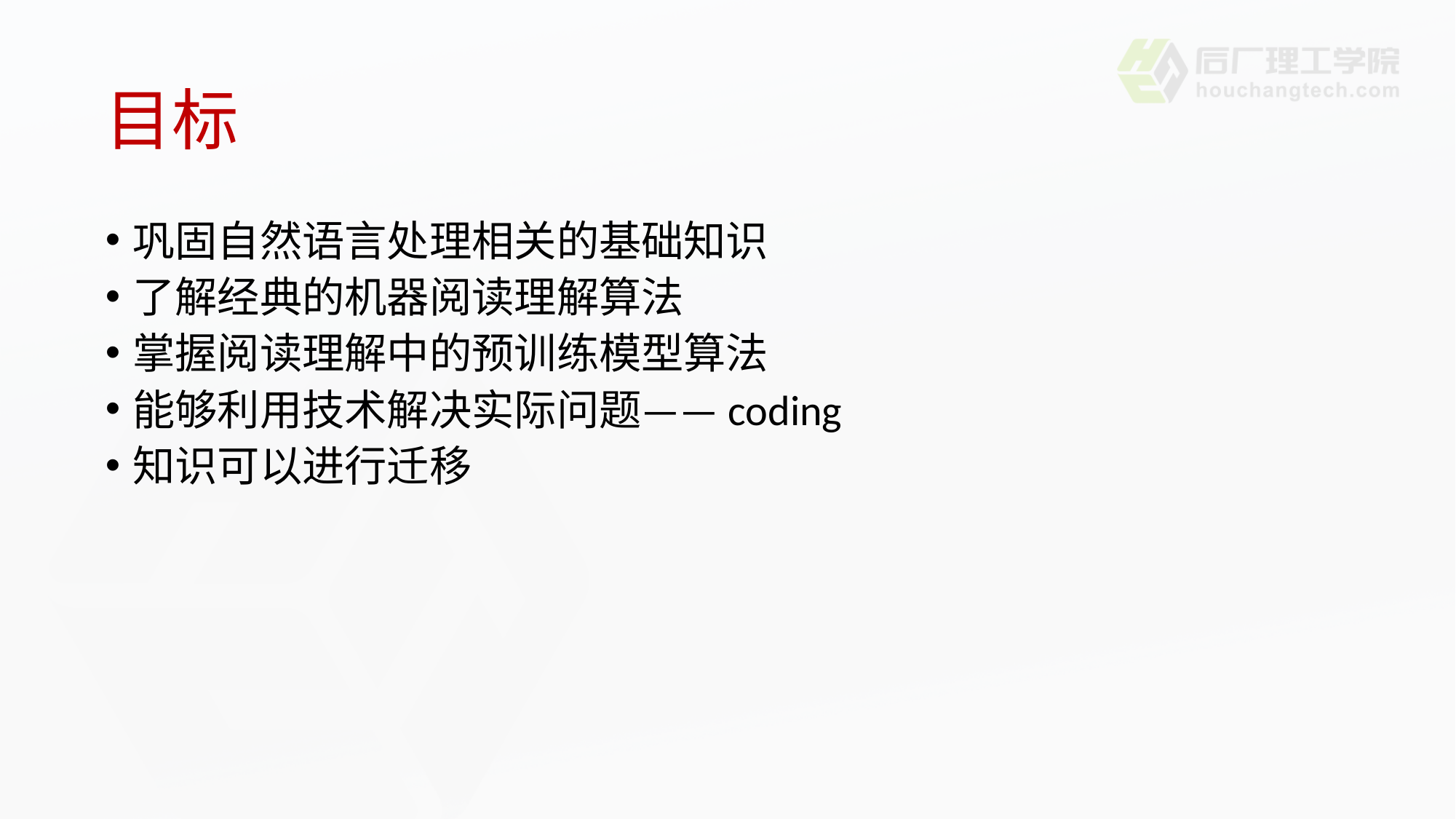

# 目标
巩固自然语言处理相关的基础知识
了解经典的机器阅读理解算法
掌握阅读理解中的预训练模型算法
能够利用技术解决实际问题——coding
知识可以进行迁移